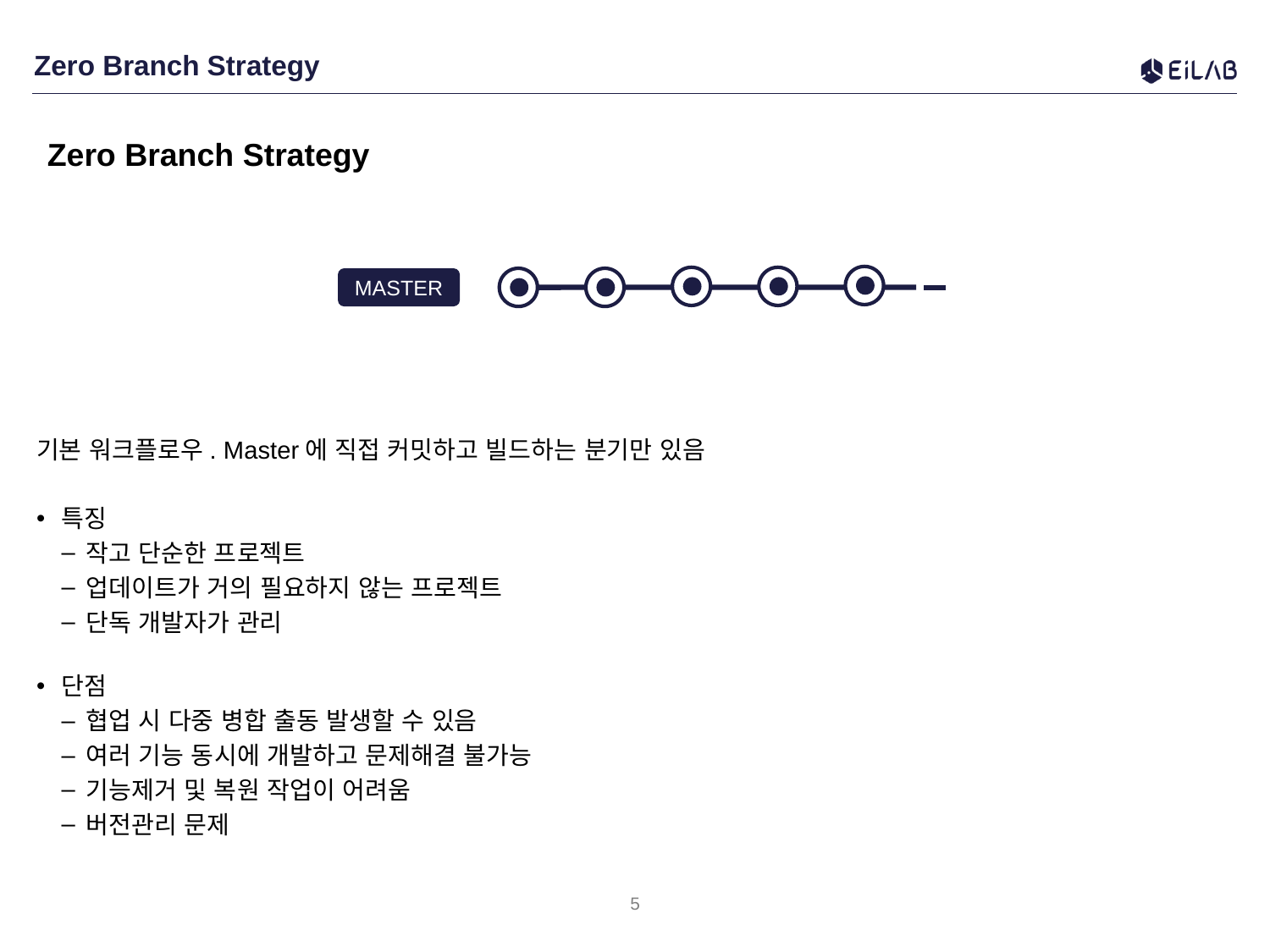

# Zero Branch Strategy
Zero Branch Strategy

MASTER

기본 워크플로우. Master에 직접 커밋하고 빌드하는 분기만 있음

특징
작고 단순한 프로젝트
업데이트가 거의 필요하지 않는 프로젝트
단독 개발자가 관리
단점
협업 시 다중 병합 출동 발생할 수 있음
여러 기능 동시에 개발하고 문제해결 불가능
기능제거 및 복원 작업이 어려움
버전관리 문제